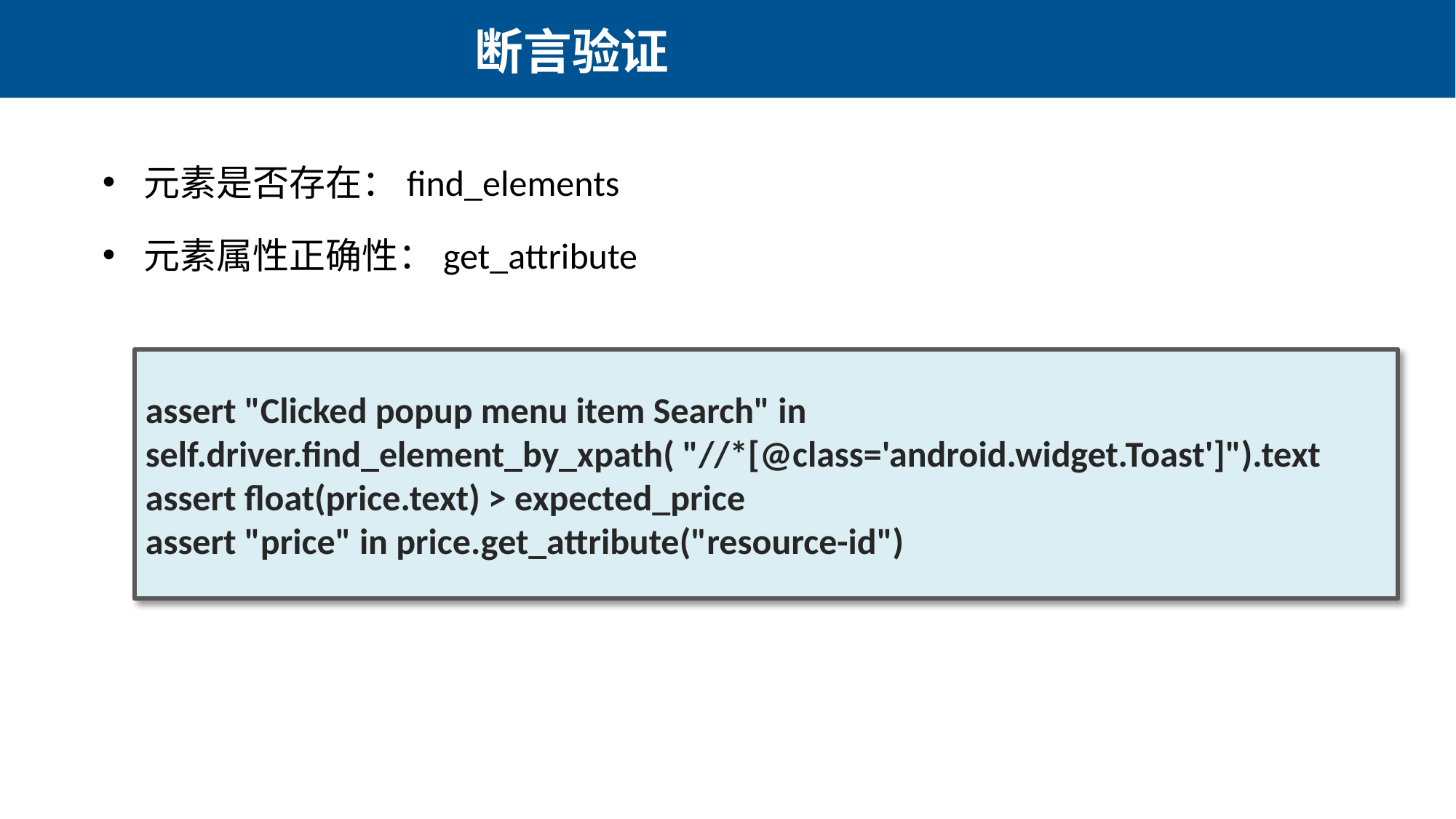

断言验证
元素是否存在：find_elements
元素属性正确性：get_attribute
assert "Clicked popup menu item Search" in self.driver.find_element_by_xpath( "//*[@class='android.widget.Toast']").text
assert float(price.text) > expected_price
assert "price" in price.get_attribute("resource-id")